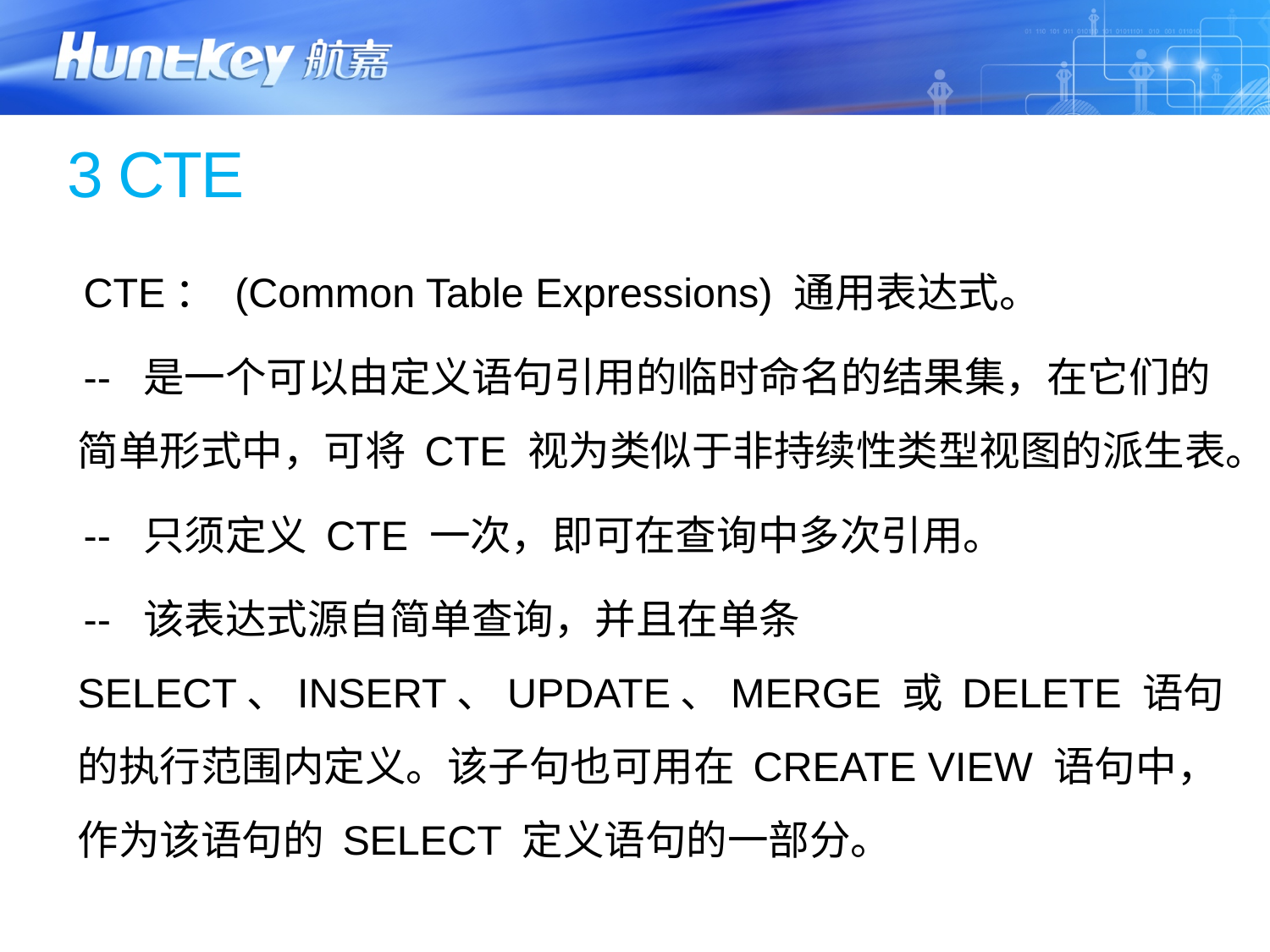

# 3 CTE
    CTE： (Common Table Expressions) 通用表达式。
    --  是一个可以由定义语句引用的临时命名的结果集，在它们的简单形式中，可将 CTE 视为类似于非持续性类型视图的派生表。
    --  只须定义 CTE 一次，即可在查询中多次引用。
    --  该表达式源自简单查询，并且在单条 SELECT、INSERT、UPDATE、MERGE 或 DELETE 语句的执行范围内定义。该子句也可用在 CREATE VIEW 语句中，作为该语句的 SELECT 定义语句的一部分。